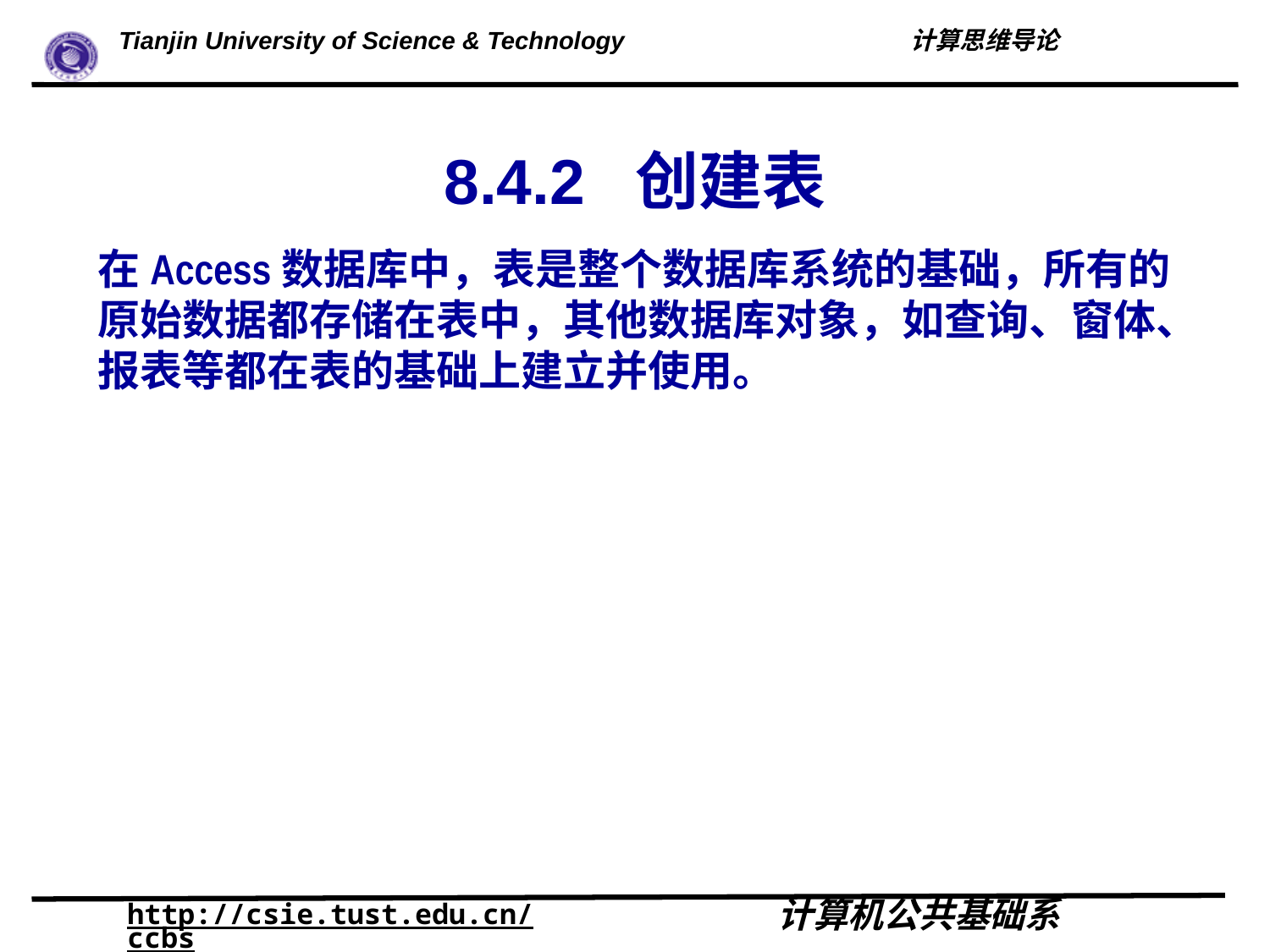

# 8.4.2  创建表
在Access数据库中，表是整个数据库系统的基础，所有的原始数据都存储在表中，其他数据库对象，如查询、窗体、报表等都在表的基础上建立并使用。